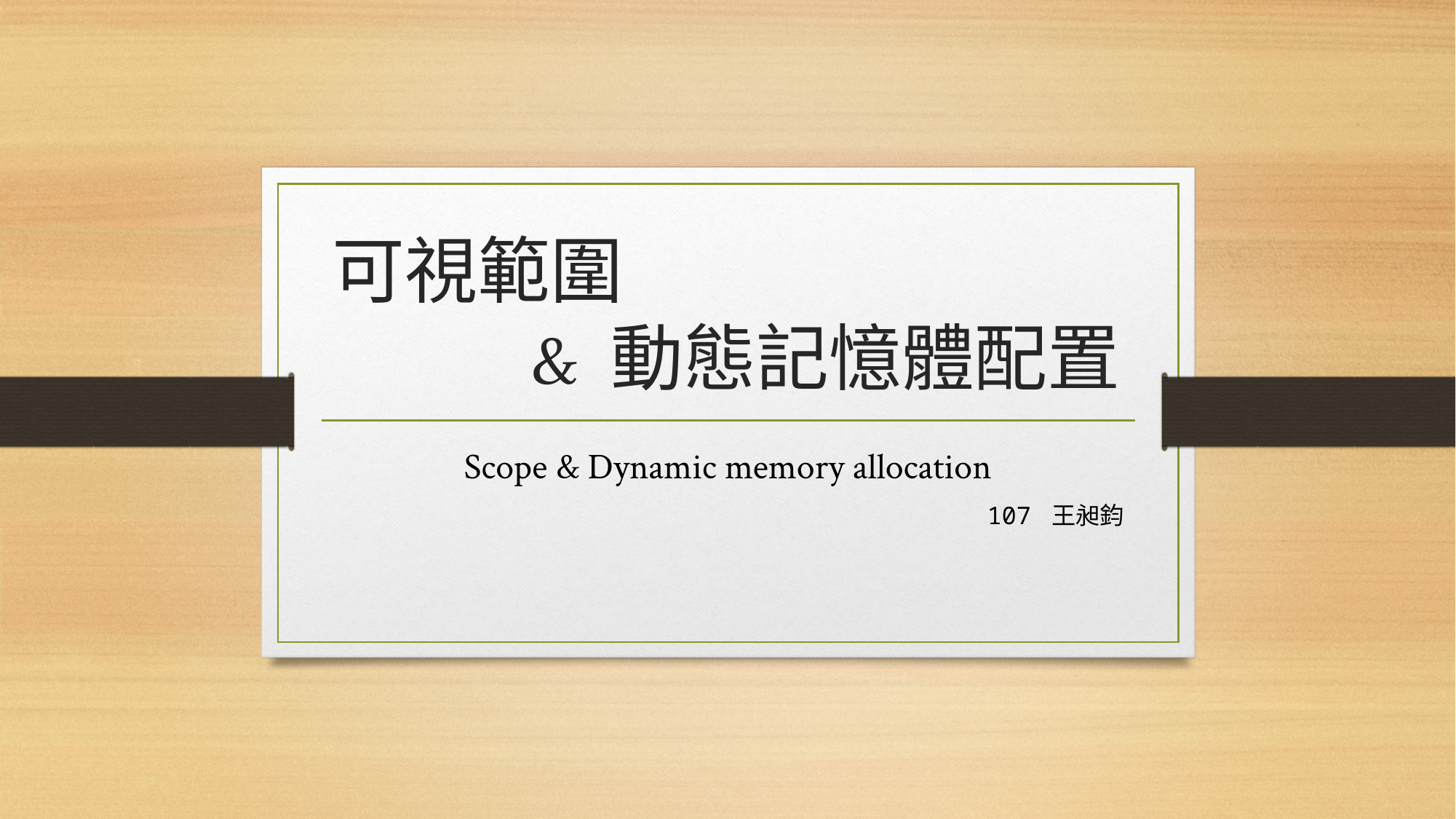

# 可視範圍 & 動態記憶體配置
Scope & Dynamic memory allocation
107 王昶鈞